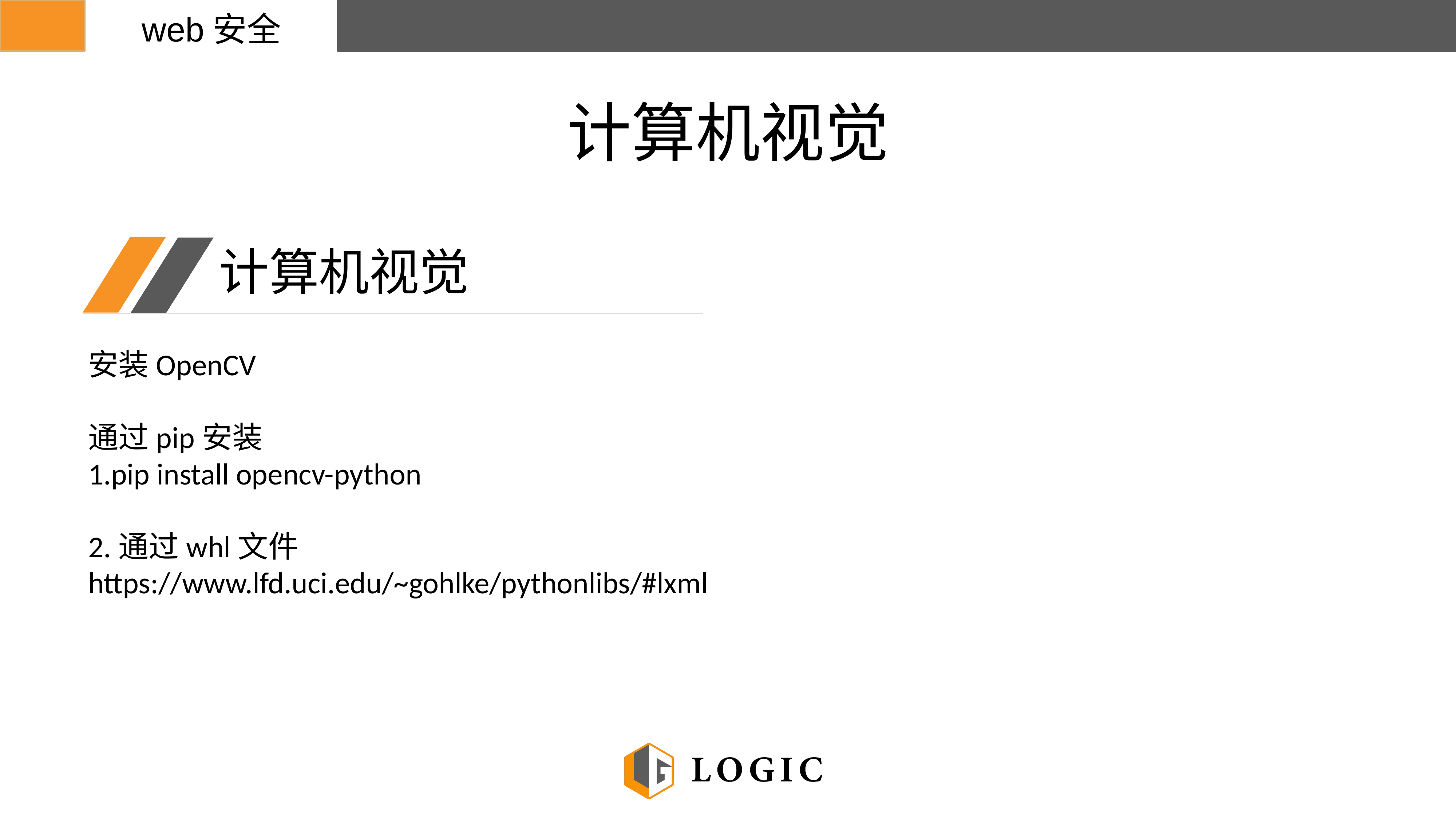

web安全
计算机视觉

计算机视觉
安装OpenCV

通过pip安装
1.pip install opencv-python

2.通过whl文件
https://www.lfd.uci.edu/~gohlke/pythonlibs/#lxml